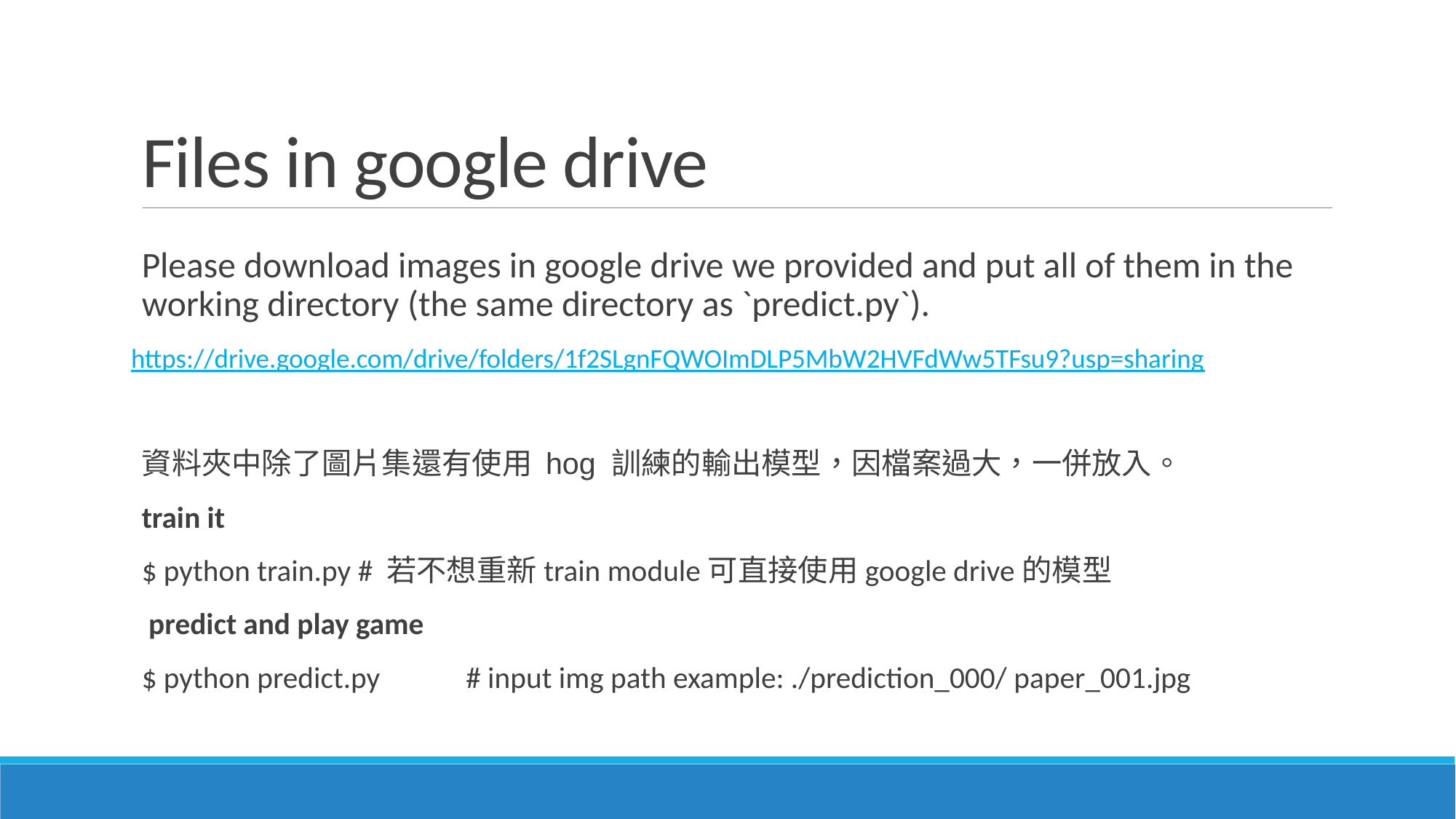

# Files in google drive
Please download images in google drive we provided and put all of them in the working directory (the same directory as `predict.py`).
https://drive.google.com/drive/folders/1f2SLgnFQWOImDLP5MbW2HVFdWw5TFsu9?usp=sharing

資料夾中除了圖片集還有使用 hog 訓練的輸出模型，因檔案過大，一併放入。
train it
$ python train.py 	# 若不想重新train module可直接使用google drive的模型
 predict and play game
$ python predict.py	# input img path example: ./prediction_000/ paper_001.jpg